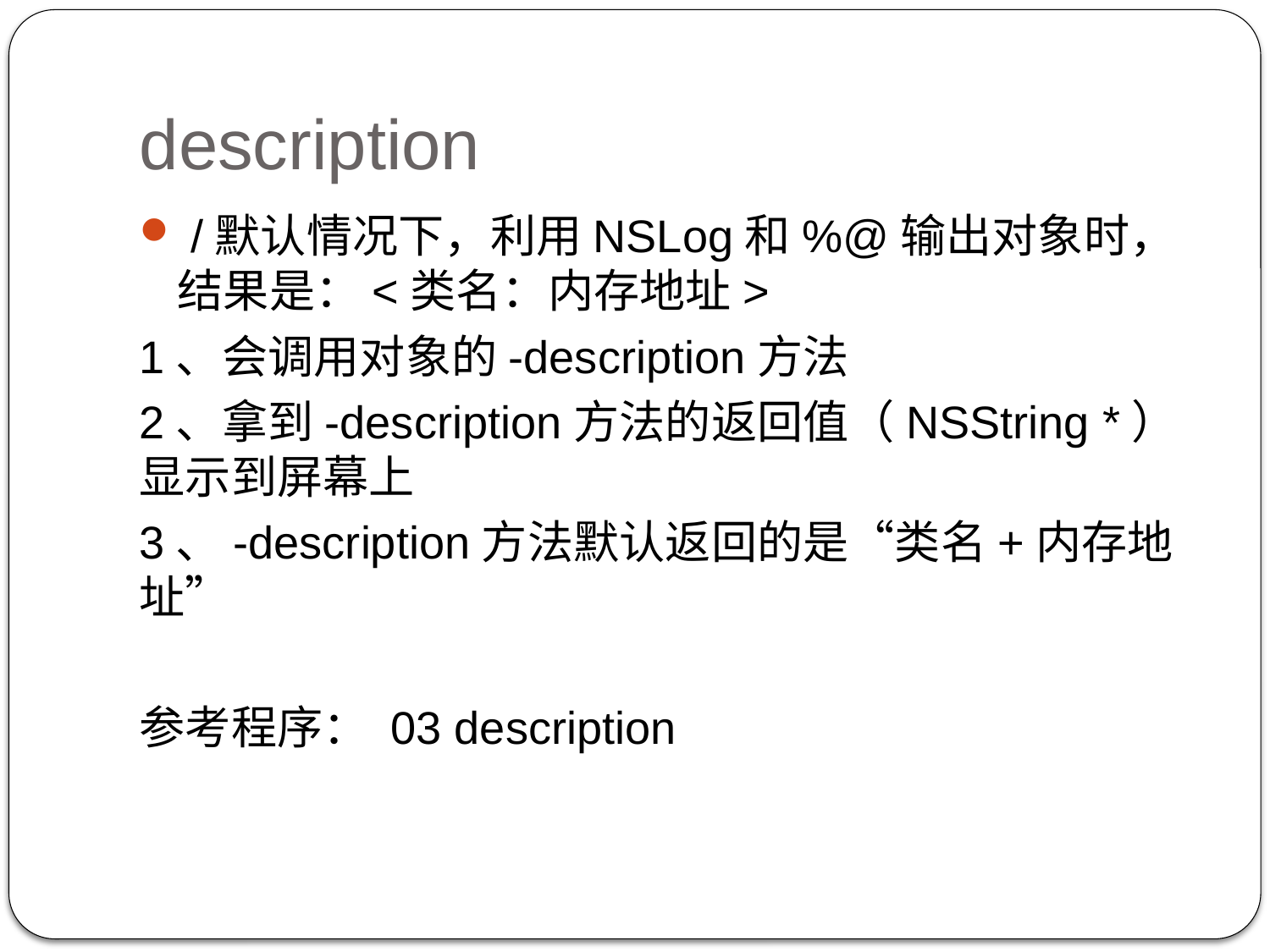

# description
 /默认情况下，利用NSLog和%@输出对象时，结果是：<类名：内存地址>
1、会调用对象的-description方法
2、拿到-description方法的返回值（NSString *）显示到屏幕上
3、-description方法默认返回的是“类名+内存地址”

参考程序： 03 description